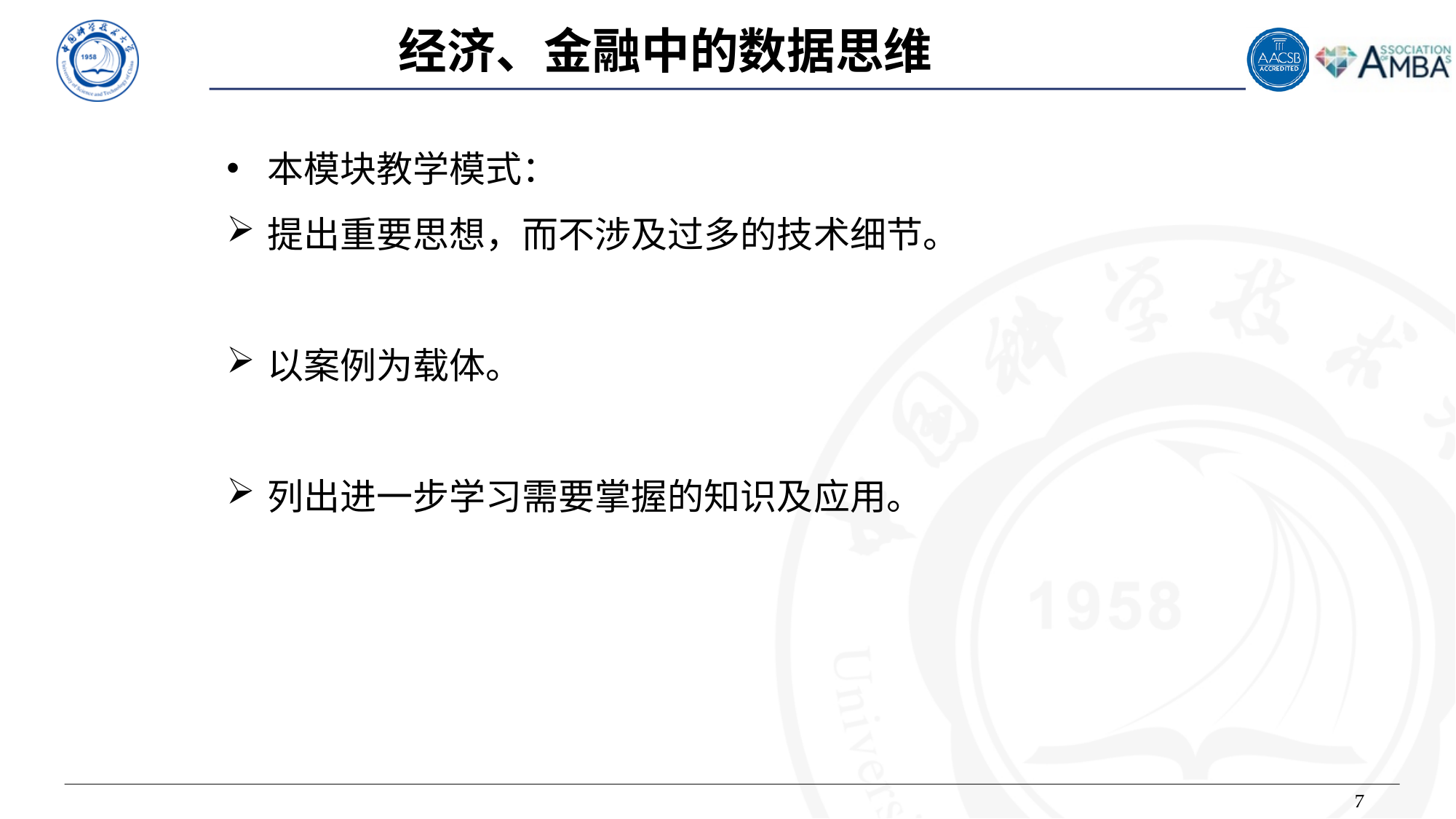

经济、金融中的数据思维
本模块教学模式：
提出重要思想，而不涉及过多的技术细节。

以案例为载体。

列出进一步学习需要掌握的知识及应用。